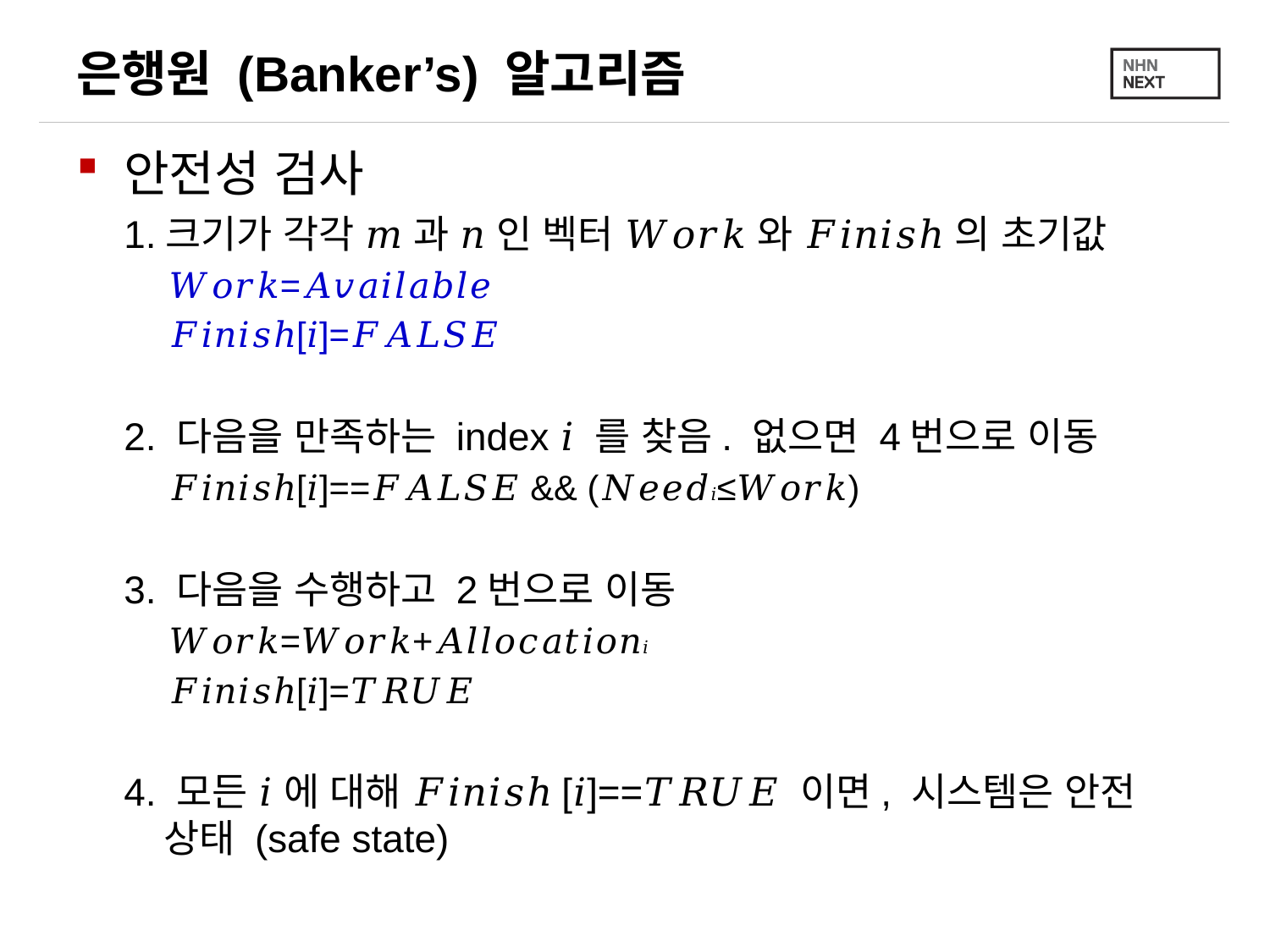

# 은행원 (Banker’s) 알고리즘
안전성 검사
1.크기가 각각 𝑚 과 𝑛 인 벡터 𝑊𝑜𝑟𝑘 와 𝐹𝑖𝑛𝑖𝑠ℎ 의 초기값
𝑊𝑜𝑟𝑘=𝐴𝑣𝑎𝑖𝑙𝑎𝑏𝑙𝑒
𝐹𝑖𝑛𝑖𝑠ℎ[𝑖]=𝐹𝐴𝐿𝑆𝐸

2. 다음을 만족하는 index 𝑖 를 찾음. 없으면 4번으로 이동
𝐹𝑖𝑛𝑖𝑠ℎ[𝑖]==𝐹𝐴𝐿𝑆𝐸 && (𝑁𝑒𝑒𝑑𝑖≤𝑊𝑜𝑟𝑘)

3. 다음을 수행하고 2번으로 이동
𝑊𝑜𝑟𝑘=𝑊𝑜𝑟𝑘+𝐴𝑙𝑙𝑜𝑐𝑎𝑡𝑖𝑜𝑛𝑖
𝐹𝑖𝑛𝑖𝑠ℎ[𝑖]=𝑇𝑅𝑈𝐸

4. 모든 𝑖 에 대해 𝐹𝑖𝑛𝑖𝑠ℎ[𝑖]==𝑇𝑅𝑈𝐸 이면, 시스템은 안전 상태 (safe state)